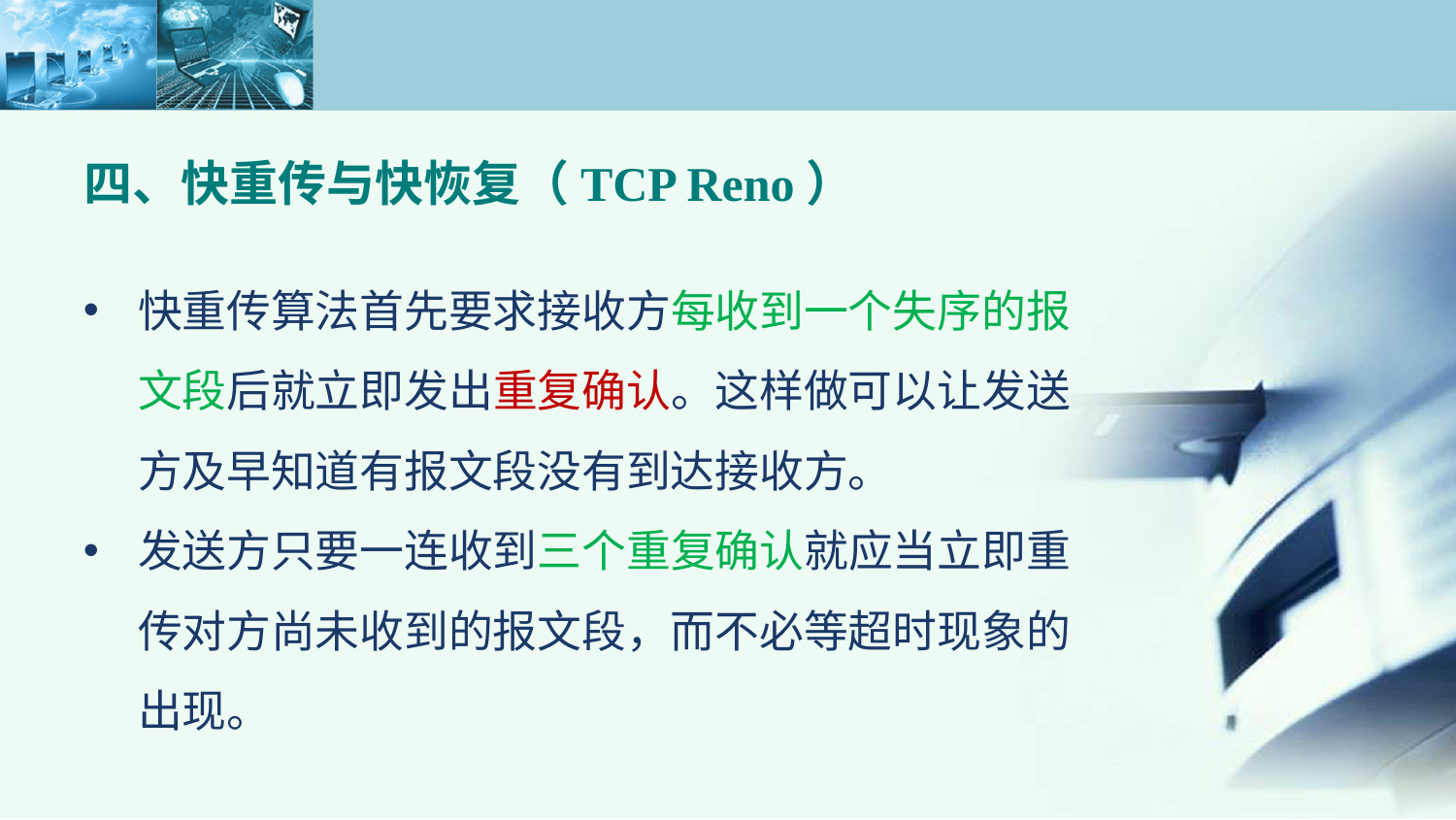

四、快重传与快恢复（TCP Reno）
快重传算法首先要求接收方每收到一个失序的报文段后就立即发出重复确认。这样做可以让发送方及早知道有报文段没有到达接收方。
发送方只要一连收到三个重复确认就应当立即重传对方尚未收到的报文段，而不必等超时现象的出现。